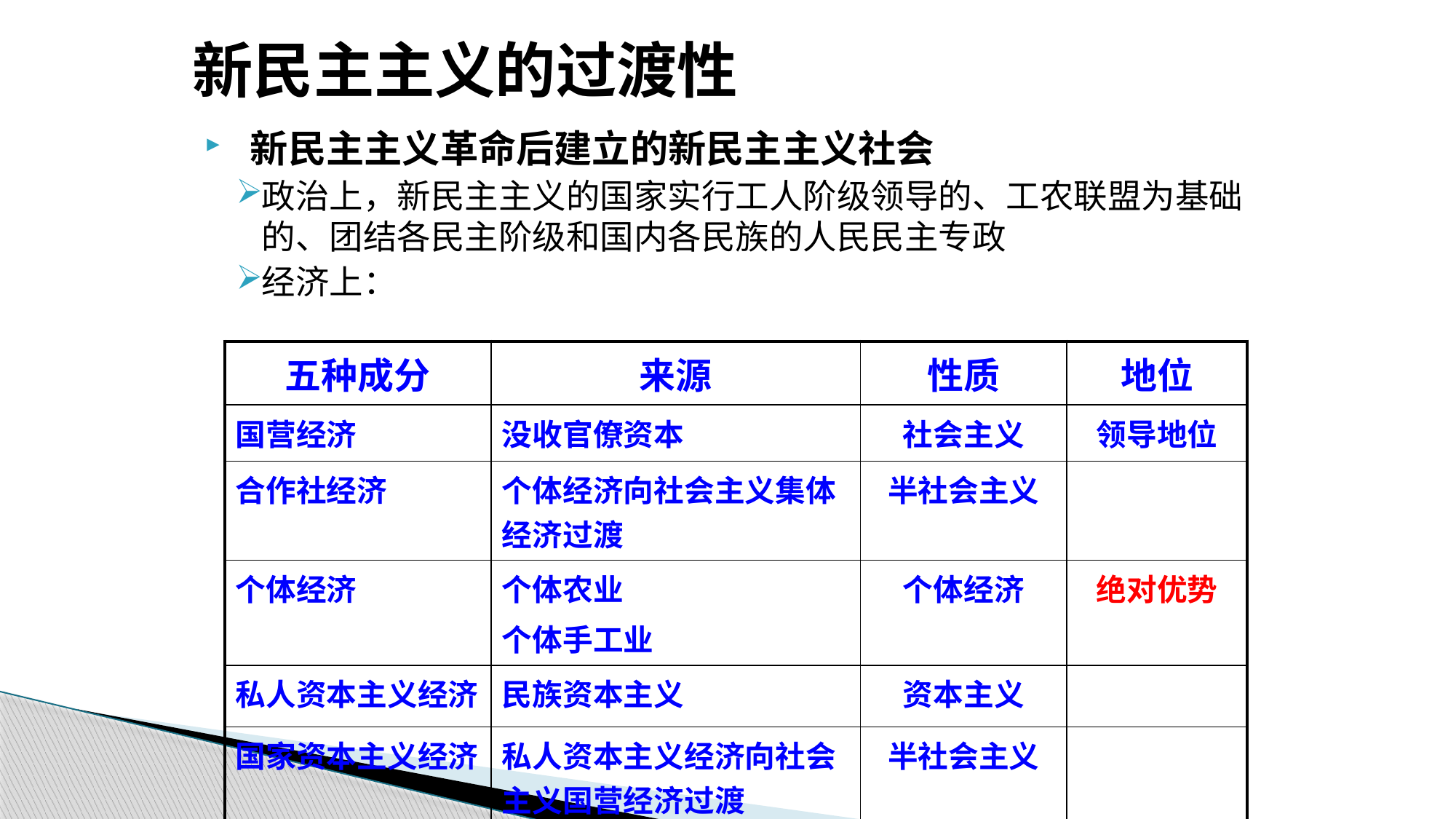

# 新民主主义的过渡性
 新民主主义革命后建立的新民主主义社会
政治上，新民主主义的国家实行工人阶级领导的、工农联盟为基础的、团结各民主阶级和国内各民族的人民民主专政
经济上：

| 五种成分 | 来源 | 性质 | 地位 |
| --- | --- | --- | --- |
| 国营经济 | 没收官僚资本 | 社会主义 | 领导地位 |
| 合作社经济 | 个体经济向社会主义集体经济过渡 | 半社会主义 |  |
| 个体经济 | 个体农业 个体手工业 | 个体经济 | 绝对优势 |
| 私人资本主义经济 | 民族资本主义 | 资本主义 |  |
| 国家资本主义经济 | 私人资本主义经济向社会主义国营经济过渡 | 半社会主义 |  |